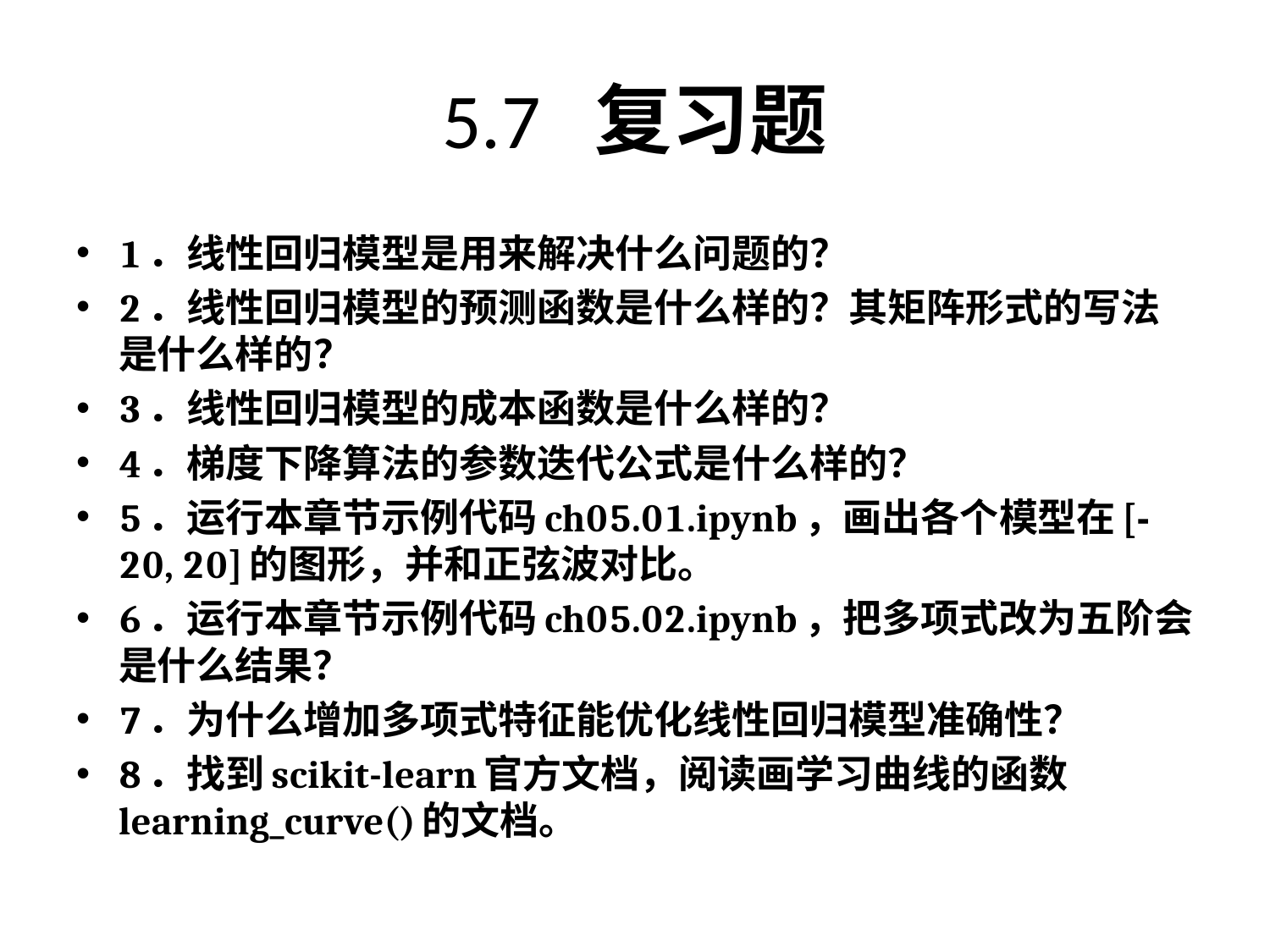

# 5.7  复习题
1．线性回归模型是用来解决什么问题的？
2．线性回归模型的预测函数是什么样的？其矩阵形式的写法是什么样的？
3．线性回归模型的成本函数是什么样的？
4．梯度下降算法的参数迭代公式是什么样的？
5．运行本章节示例代码ch05.01.ipynb，画出各个模型在[-20, 20]的图形，并和正弦波对比。
6．运行本章节示例代码ch05.02.ipynb，把多项式改为五阶会是什么结果？
7．为什么增加多项式特征能优化线性回归模型准确性？
8．找到scikit-learn官方文档，阅读画学习曲线的函数learning_curve()的文档。